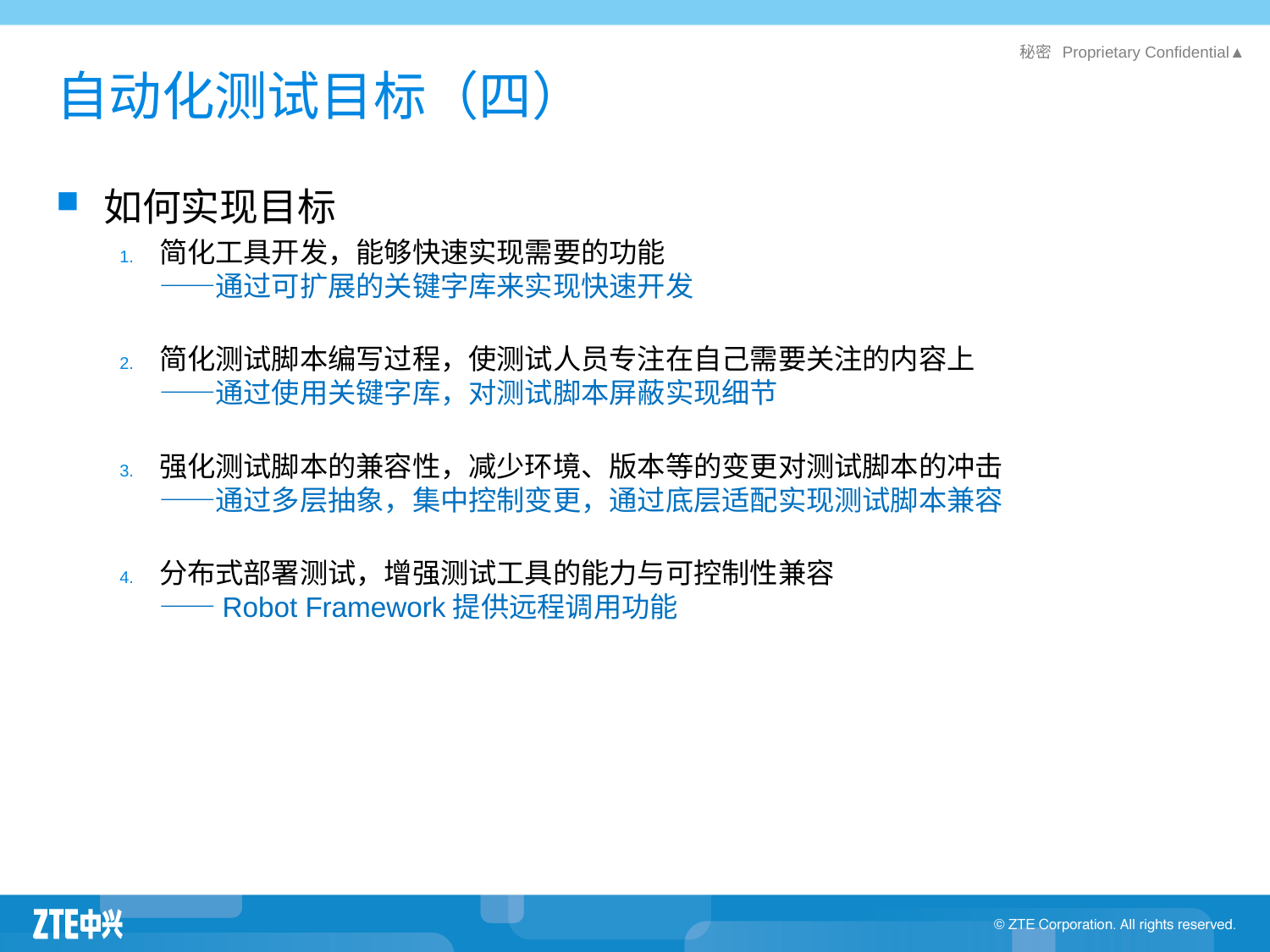

# 自动化测试目标（四）
如何实现目标
简化工具开发，能够快速实现需要的功能
——通过可扩展的关键字库来实现快速开发
简化测试脚本编写过程，使测试人员专注在自己需要关注的内容上
——通过使用关键字库，对测试脚本屏蔽实现细节
强化测试脚本的兼容性，减少环境、版本等的变更对测试脚本的冲击
——通过多层抽象，集中控制变更，通过底层适配实现测试脚本兼容
分布式部署测试，增强测试工具的能力与可控制性兼容
——Robot Framework提供远程调用功能